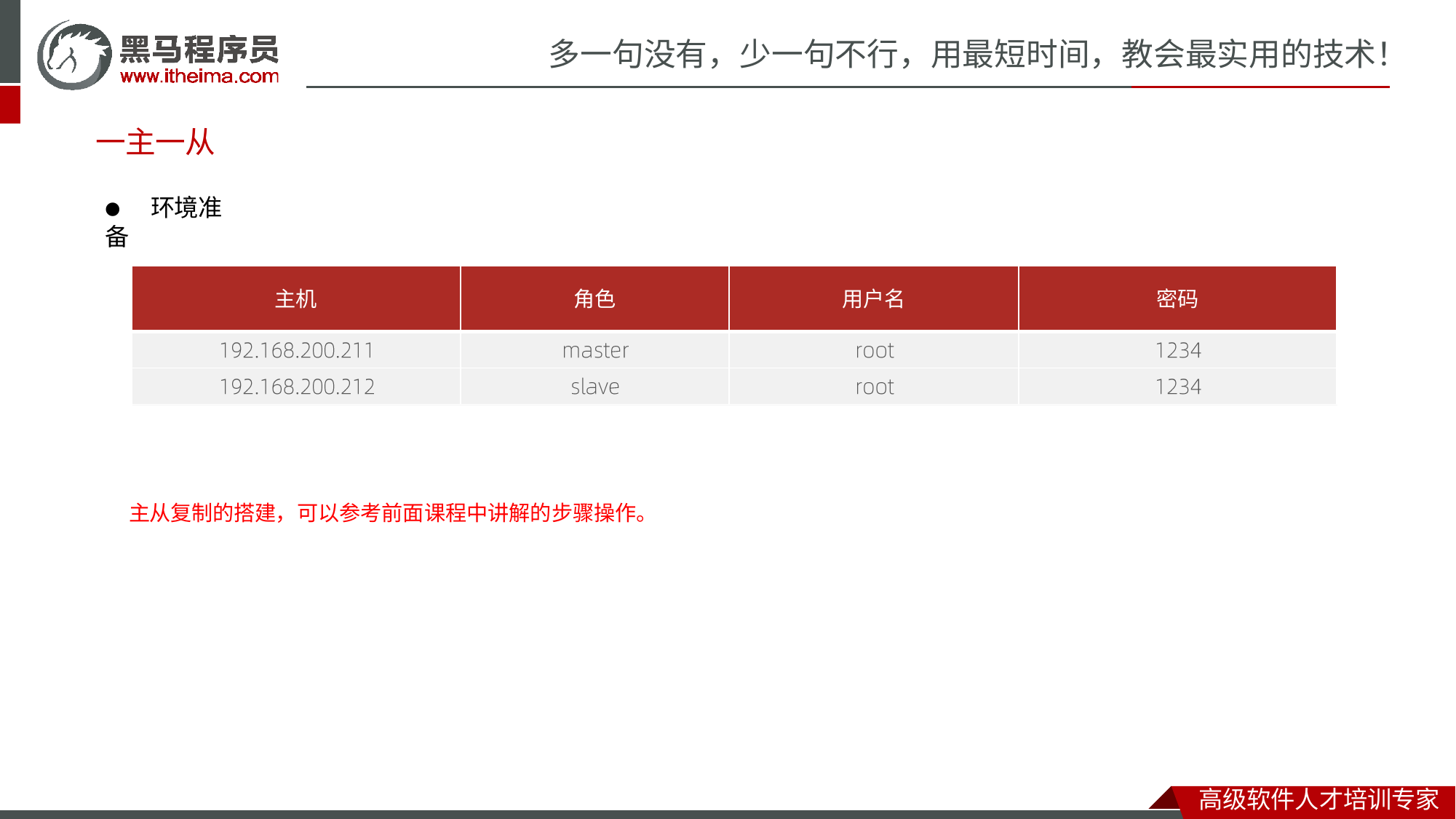

# 多一句没有，少一句不行，用最短时间，教会最实用的技术！

一主一从
⚫	环境准备
| 主机 | 角色 | 用户名 | 密码 |
| --- | --- | --- | --- |
|  |  |  |  |
|  |  |  |  |

主从复制的搭建，可以参考前面课程中讲解的步骤操作。
高级软件人才培训专家